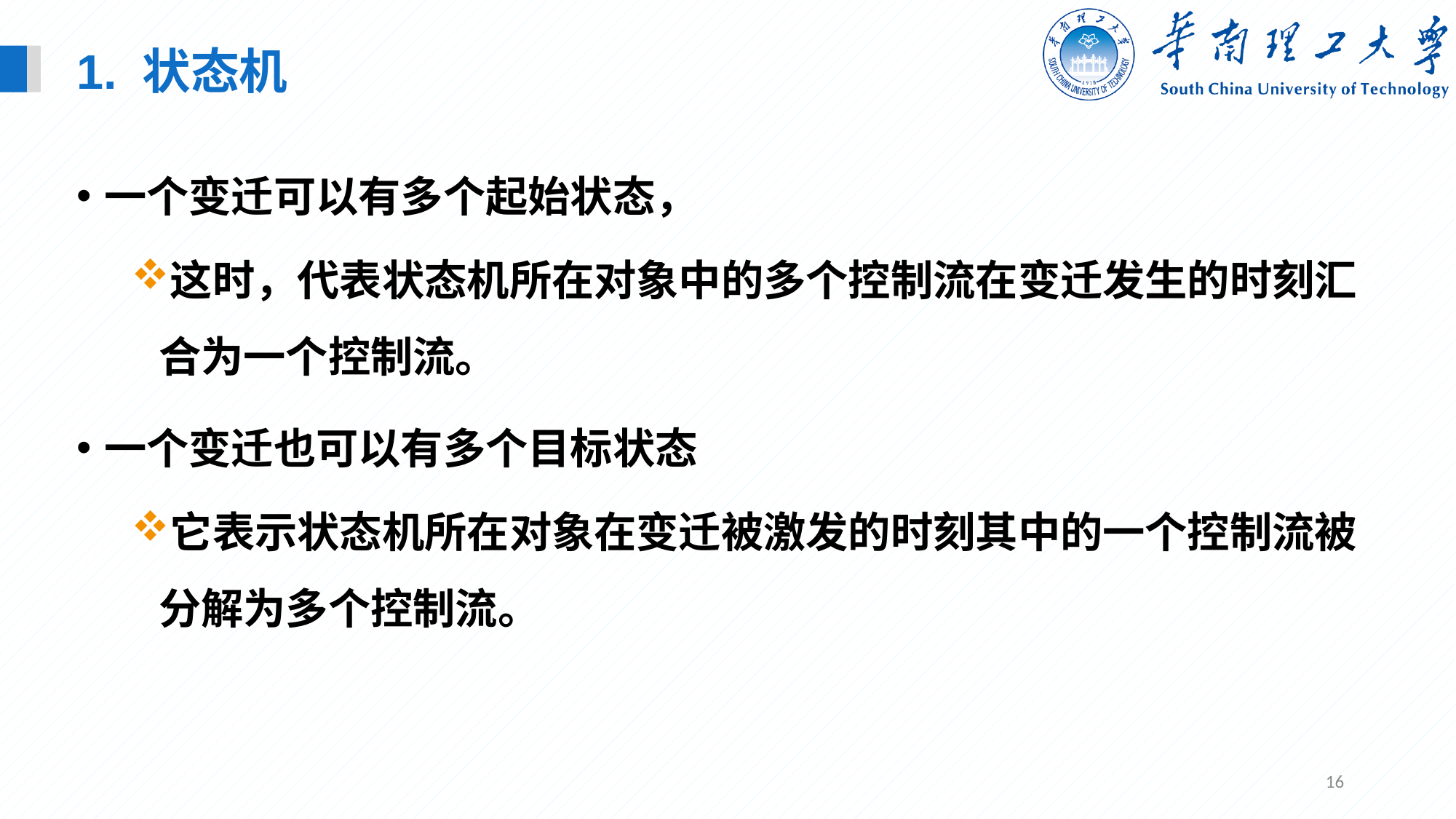

1. 状态机
一个变迁可以有多个起始状态，
这时，代表状态机所在对象中的多个控制流在变迁发生的时刻汇合为一个控制流。
一个变迁也可以有多个目标状态
它表示状态机所在对象在变迁被激发的时刻其中的一个控制流被分解为多个控制流。
16